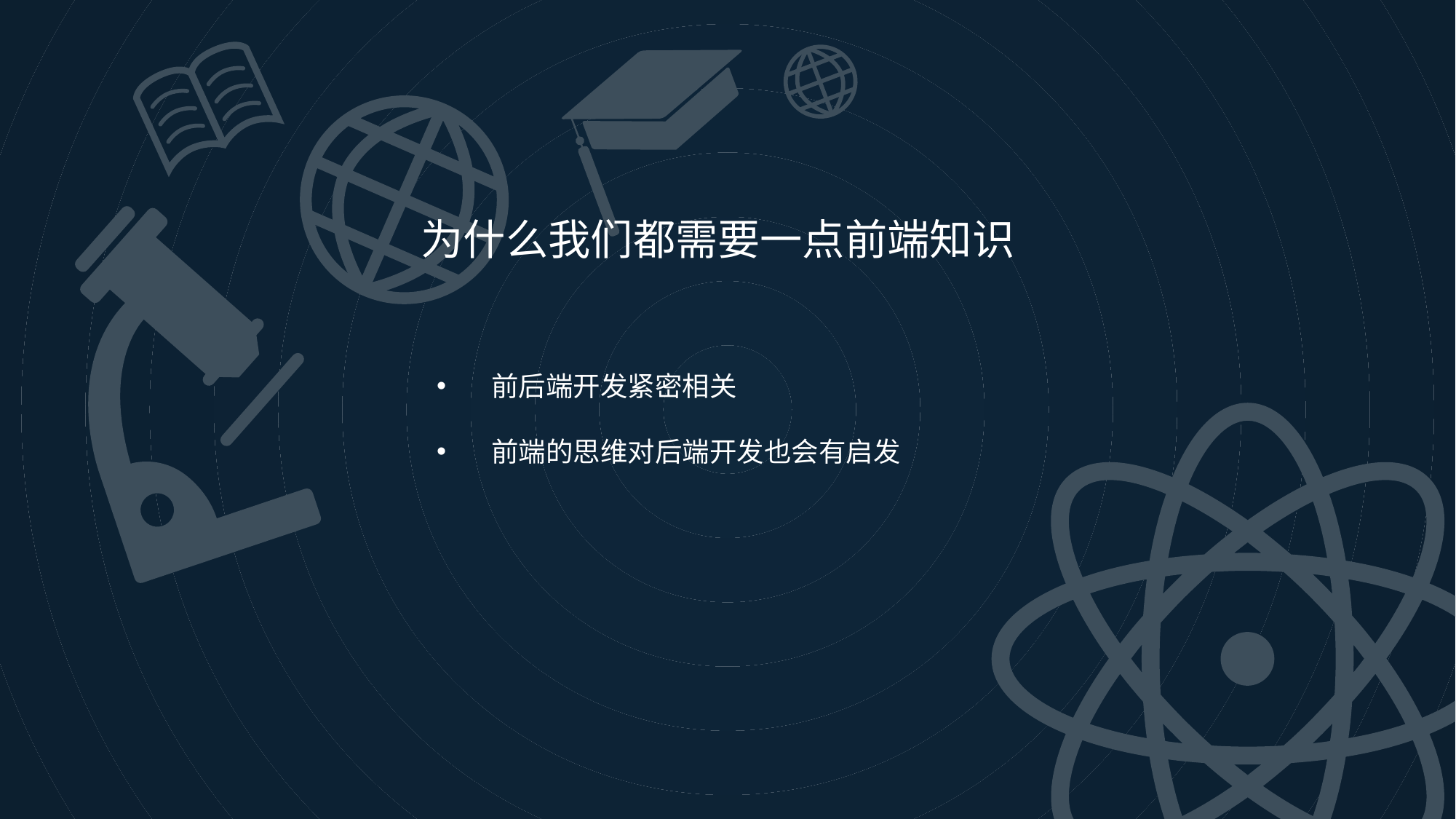

为什么我们都需要一点前端知识
前后端开发紧密相关

前端的思维对后端开发也会有启发